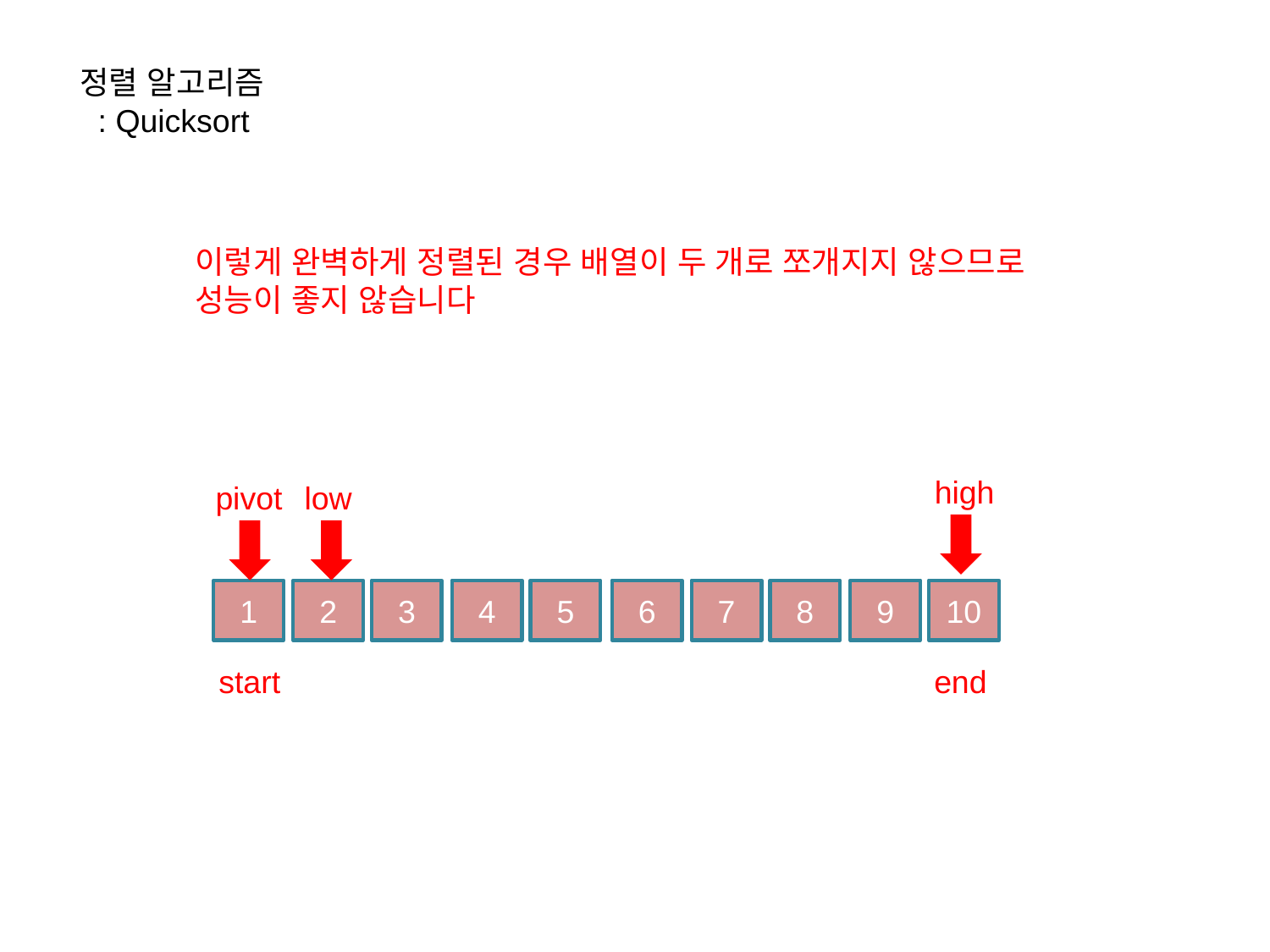

정렬 알고리즘
  : Quicksort
이렇게 완벽하게 정렬된 경우 배열이 두 개로 쪼개지지 않으므로
성능이 좋지 않습니다
high

pivot

low

1
2
3
4
5
6
7
8
9
10
start
end